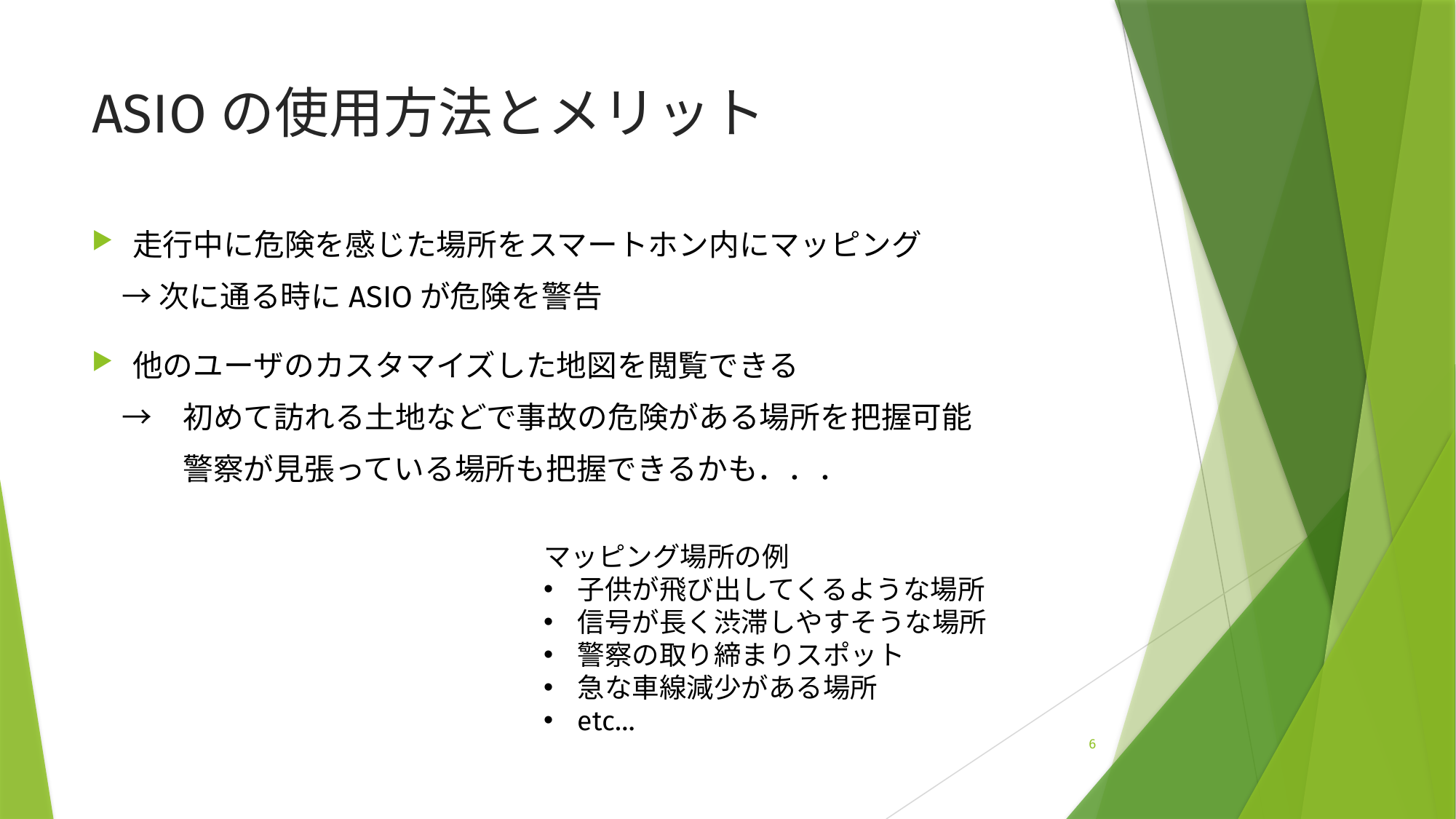

# ASIOの使用方法とメリット
走行中に危険を感じた場所をスマートホン内にマッピング
　→ 次に通る時にASIOが危険を警告
他のユーザのカスタマイズした地図を閲覧できる
　→　初めて訪れる土地などで事故の危険がある場所を把握可能
　　　警察が見張っている場所も把握できるかも．．．

マッピング場所の例
子供が飛び出してくるような場所
信号が長く渋滞しやすそうな場所
警察の取り締まりスポット
急な車線減少がある場所
etc…
6